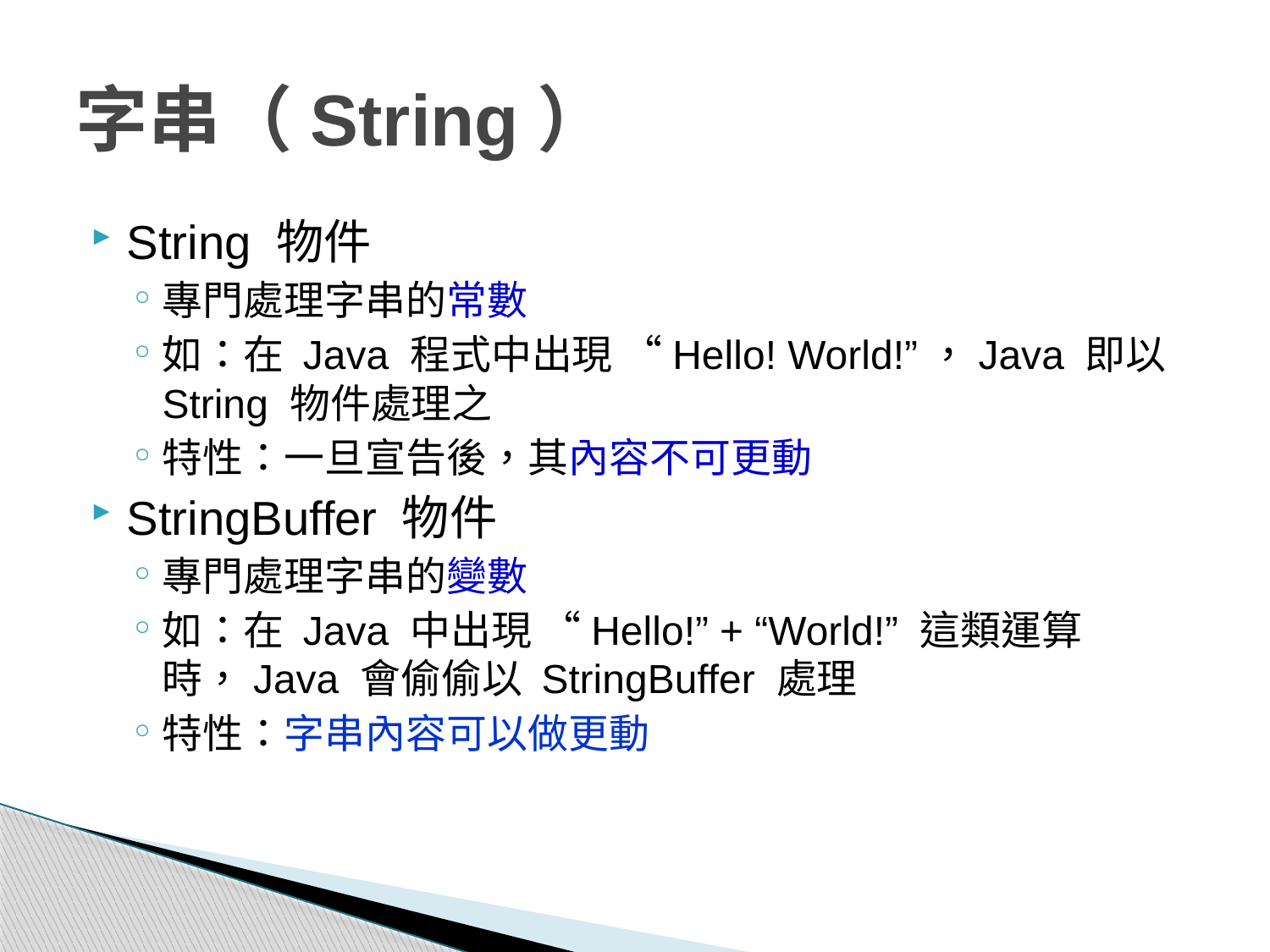

# 字串（String）
String 物件
專門處理字串的常數
如：在 Java 程式中出現 “Hello! World!”，Java 即以 String 物件處理之
特性：一旦宣告後，其內容不可更動
StringBuffer 物件
專門處理字串的變數
如：在 Java 中出現 “Hello!” + “World!” 這類運算時，Java 會偷偷以 StringBuffer 處理
特性：字串內容可以做更動